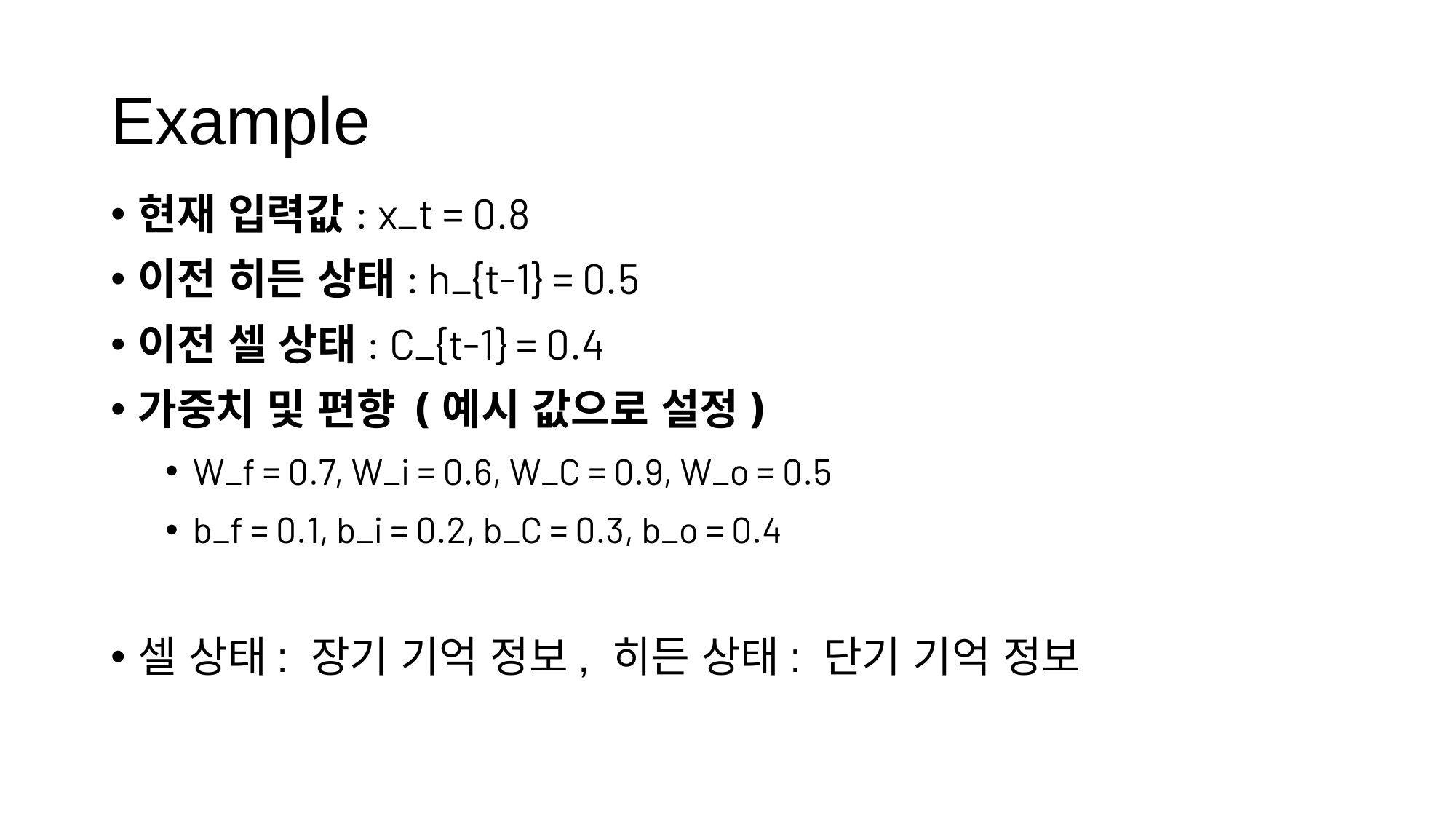

# Example
현재 입력값: x_t = 0.8
이전 히든 상태: h_{t-1} = 0.5
이전 셀 상태: C_{t-1} = 0.4
가중치 및 편향 (예시 값으로 설정)
W_f = 0.7, W_i = 0.6, W_C = 0.9, W_o = 0.5
b_f = 0.1, b_i = 0.2, b_C = 0.3, b_o = 0.4

셀 상태: 장기 기억 정보, 히든 상태: 단기 기억 정보